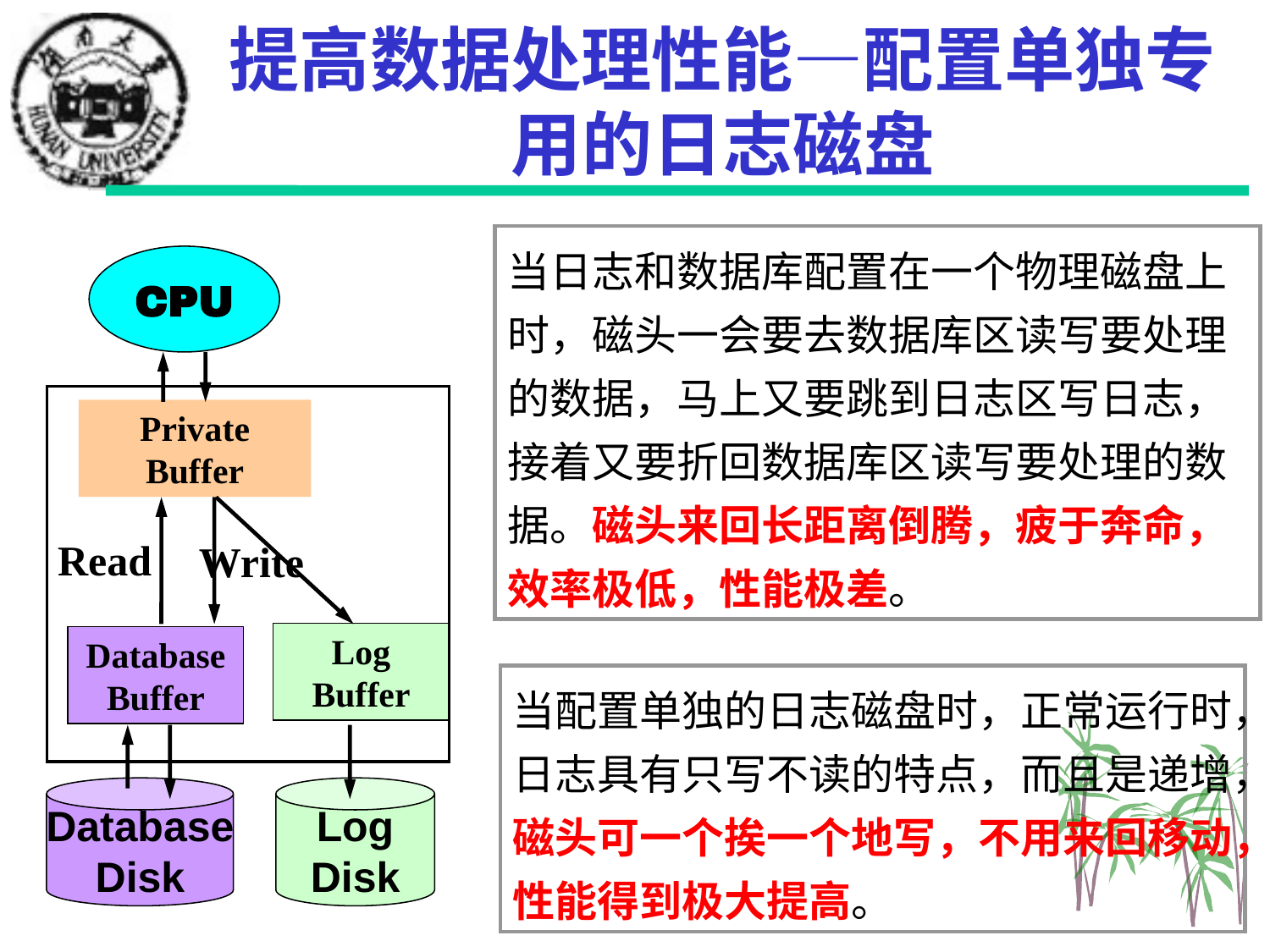

提高数据处理性能—配置单独专用的日志磁盘
当日志和数据库配置在一个物理磁盘上时，磁头一会要去数据库区读写要处理的数据，马上又要跳到日志区写日志，接着又要折回数据库区读写要处理的数据。磁头来回长距离倒腾，疲于奔命，效率极低，性能极差。
CPU

Private
Buffer

Read
Write
Log
Buffer
Database
Buffer

Database
Disk
Log
Disk
当配置单独的日志磁盘时，正常运行时，日志具有只写不读的特点，而且是递增，磁头可一个挨一个地写，不用来回移动，性能得到极大提高。